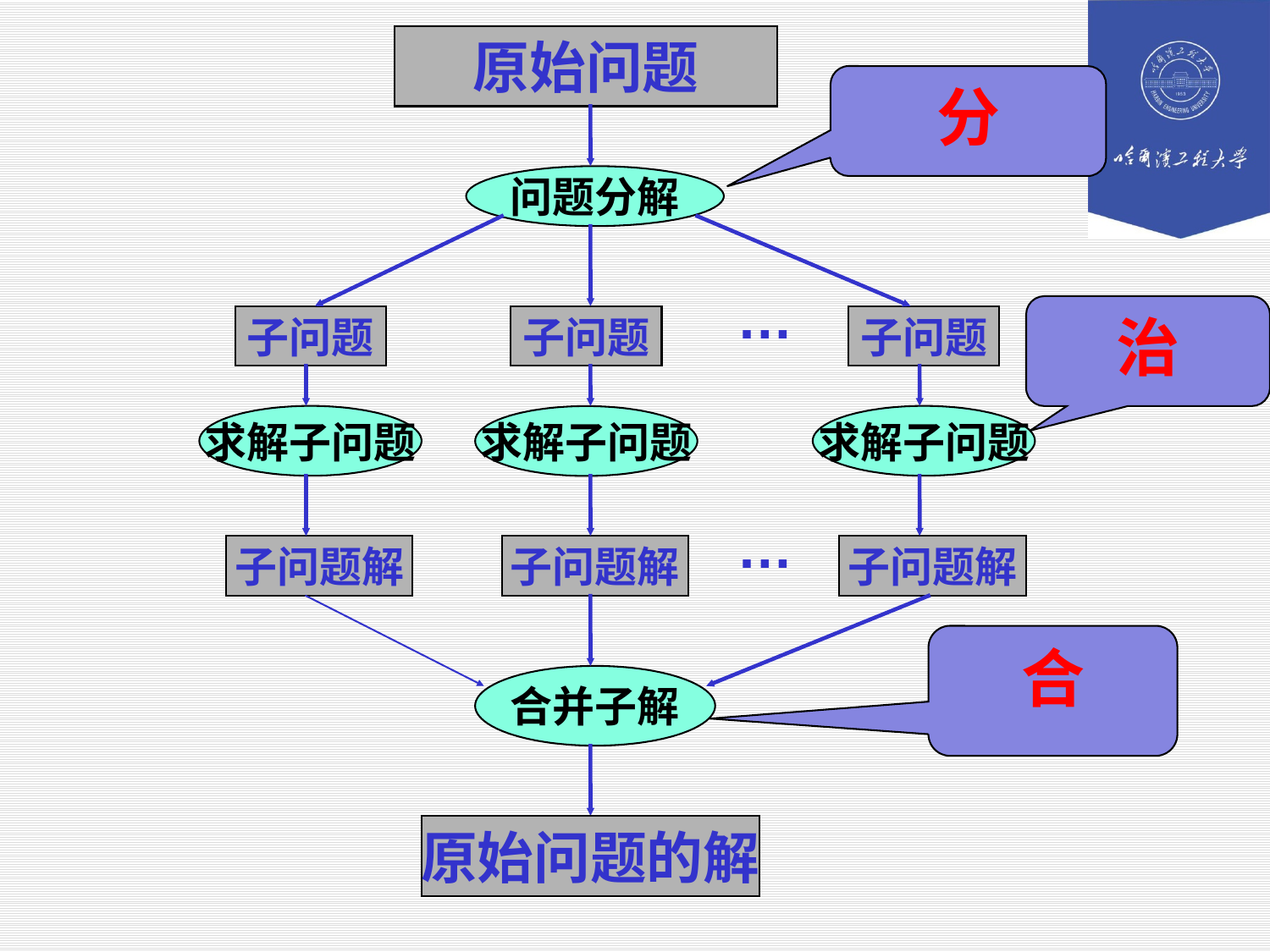

原始问题
分

问题分解

…
治
子问题
子问题
子问题

求解子问题
求解子问题
求解子问题

…
子问题解
子问题解
子问题解

合
合并子解

原始问题的解